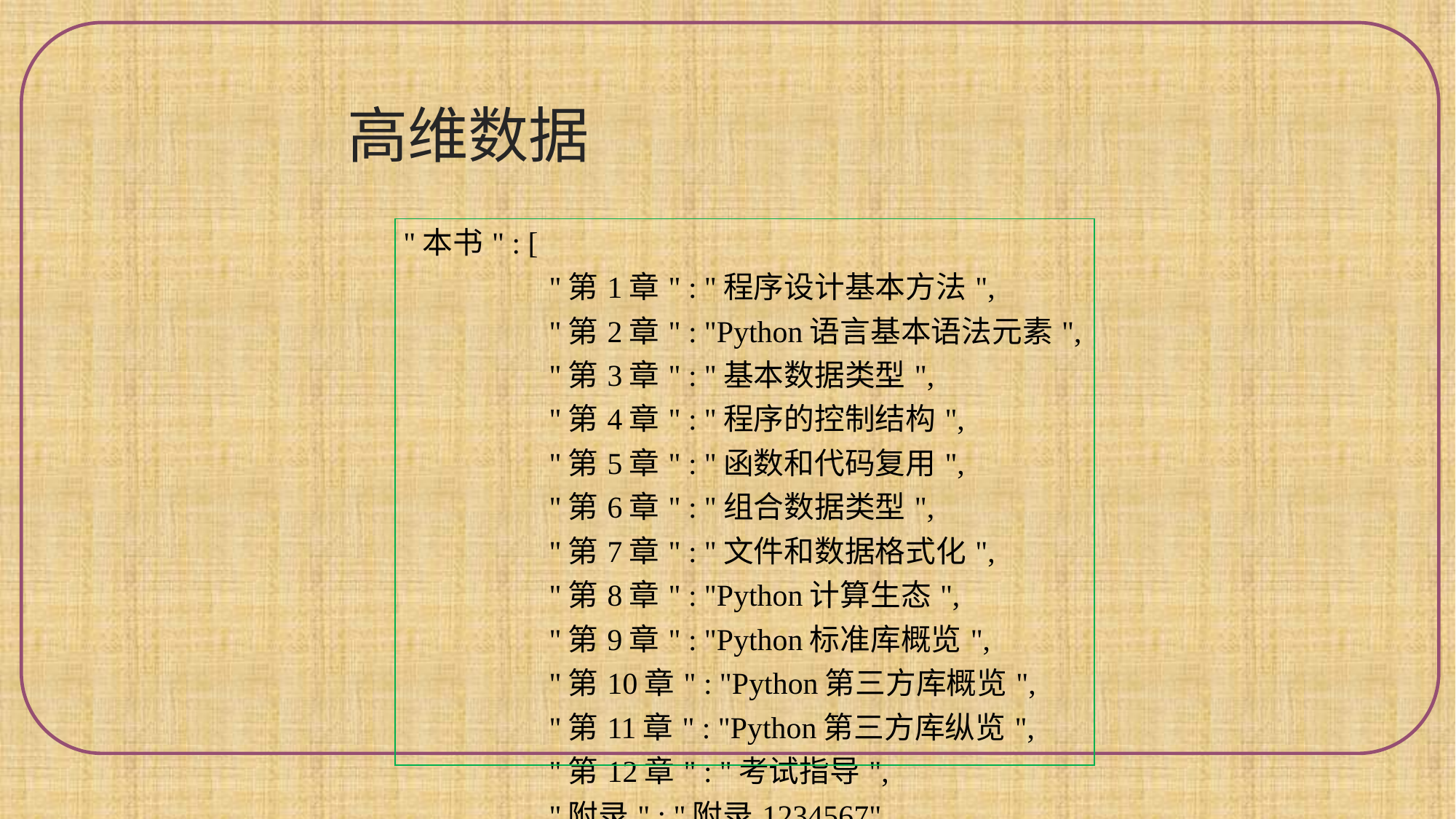

高维数据
| "本书" : [ "第1章" : "程序设计基本方法", "第2章" : "Python语言基本语法元素", "第3章" : "基本数据类型", "第4章" : "程序的控制结构", "第5章" : "函数和代码复用", "第6章" : "组合数据类型", "第7章" : "文件和数据格式化", "第8章" : "Python计算生态", "第9章" : "Python标准库概览", "第10章" : "Python第三方库概览", "第11章" : "Python第三方库纵览", "第12章" : "考试指导", "附录" : "附录1234567" ] |
| --- |